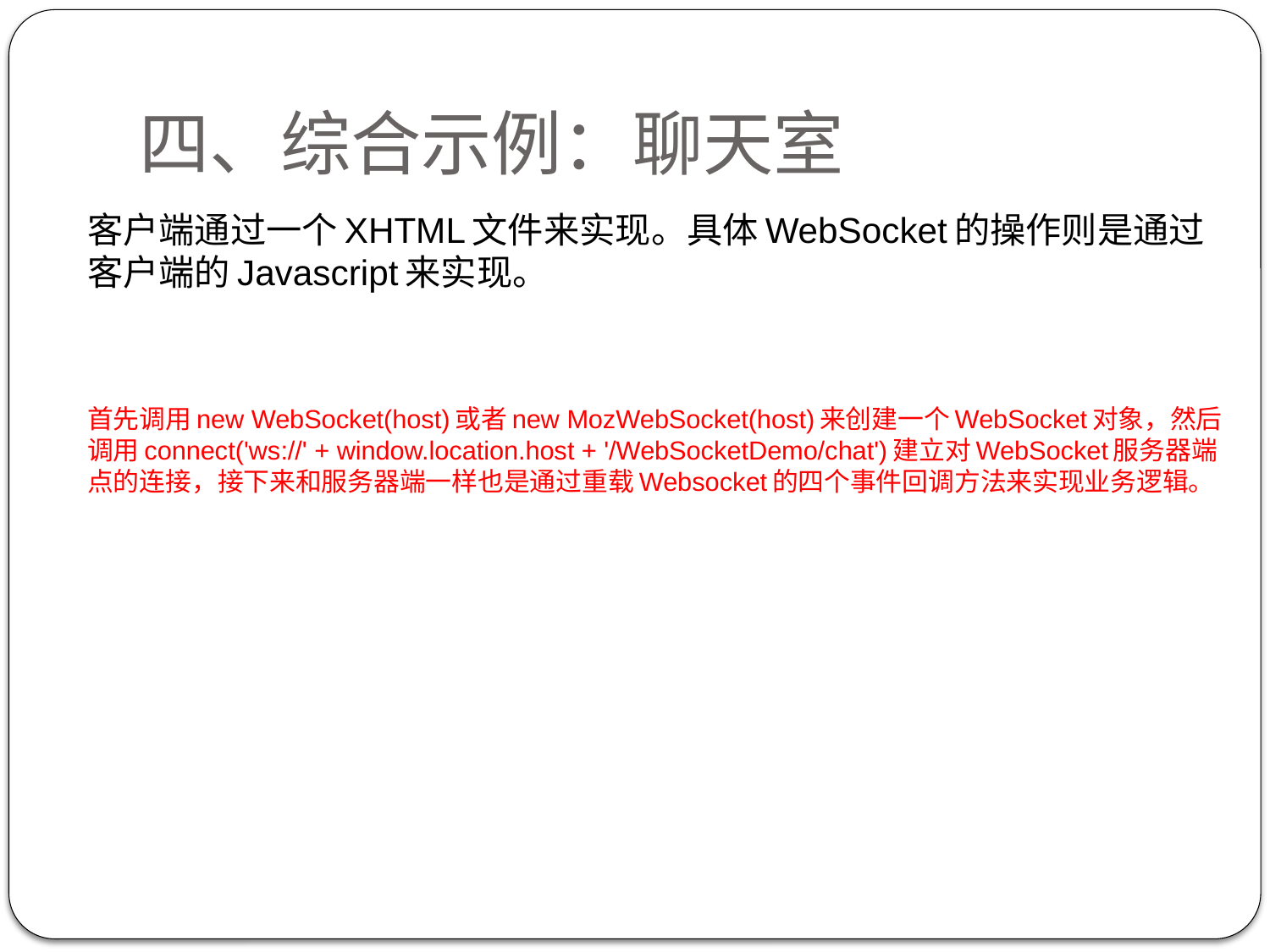

# 四、综合示例：聊天室
客户端通过一个XHTML文件来实现。具体WebSocket的操作则是通过客户端的Javascript来实现。

首先调用new WebSocket(host)或者new MozWebSocket(host)来创建一个WebSocket对象，然后调用connect('ws://' + window.location.host + '/WebSocketDemo/chat')建立对WebSocket服务器端点的连接，接下来和服务器端一样也是通过重载Websocket的四个事件回调方法来实现业务逻辑。